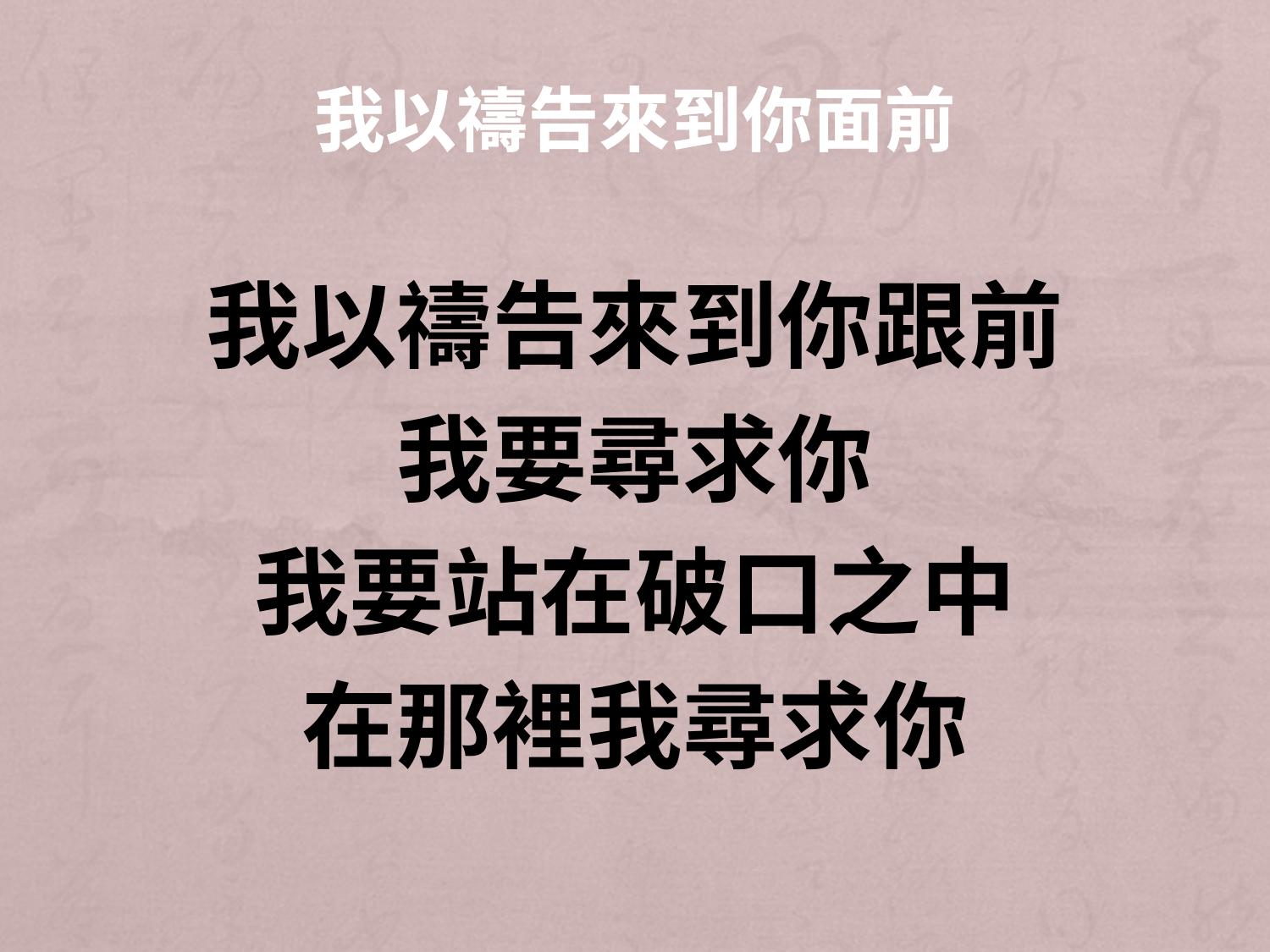

# 我以禱告來到你面前
我以禱告來到你跟前
我要尋求你
我要站在破口之中
在那裡我尋求你